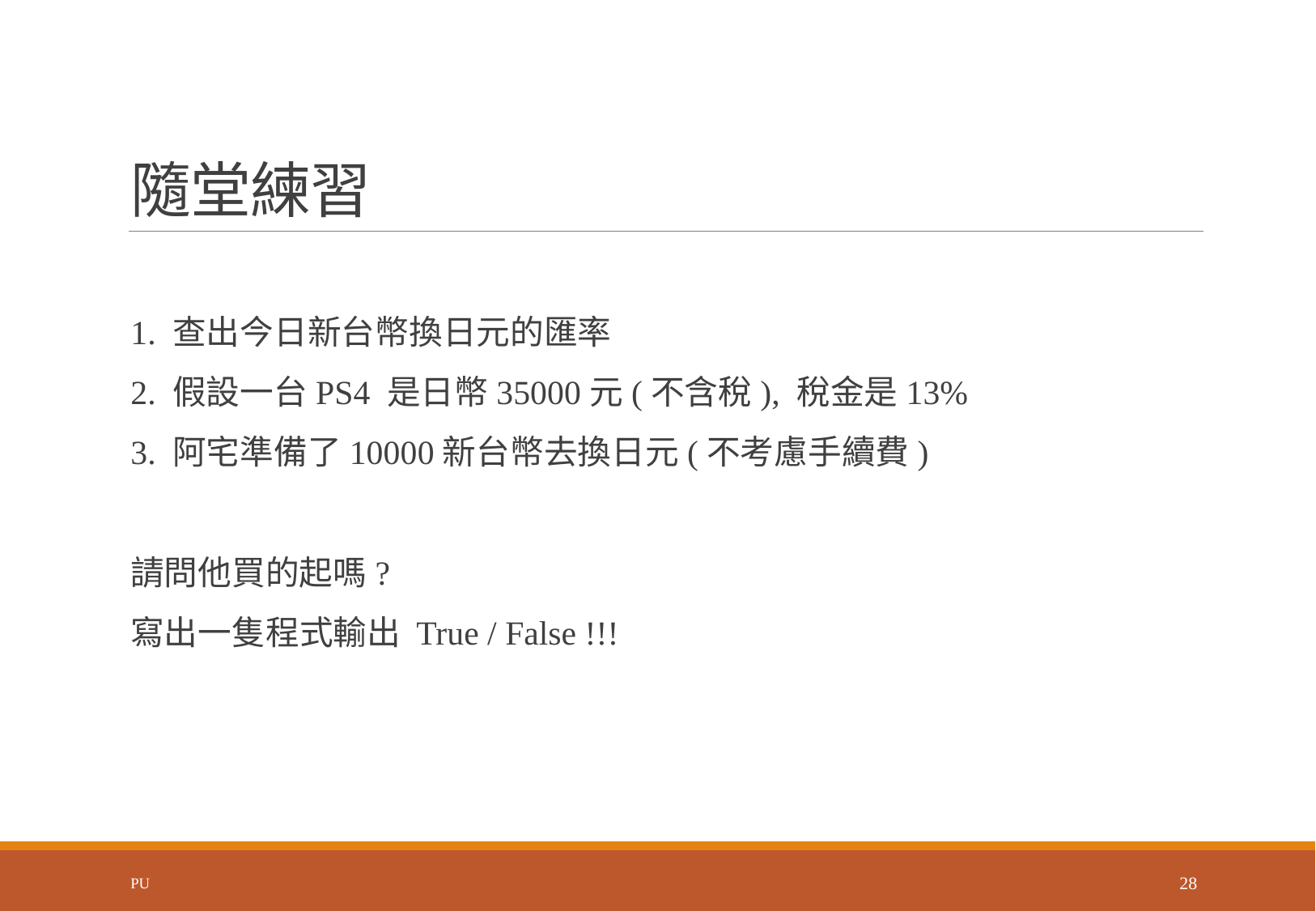

# 隨堂練習

1. 查出今日新台幣換日元的匯率
2. 假設一台PS4 是日幣35000元(不含稅), 稅金是13%
3. 阿宅準備了10000新台幣去換日元(不考慮手續費)

請問他買的起嗎?
寫出一隻程式輸出 True / False !!!

PU
28